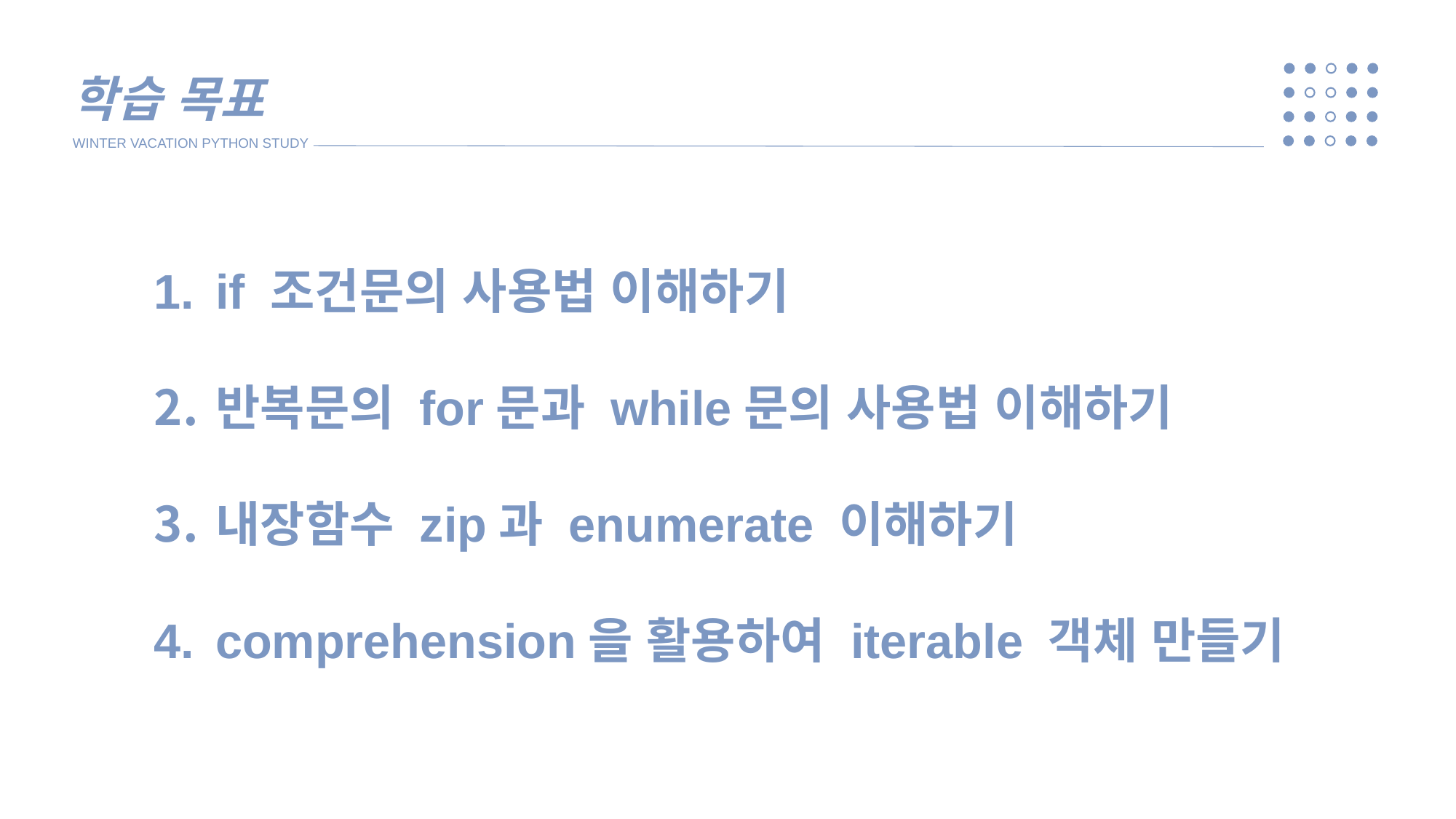

학습 목표
WINTER VACATION PYTHON STUDY

if 조건문의 사용법 이해하기
반복문의 for문과 while문의 사용법 이해하기
내장함수 zip과 enumerate 이해하기
comprehension을 활용하여 iterable 객체 만들기